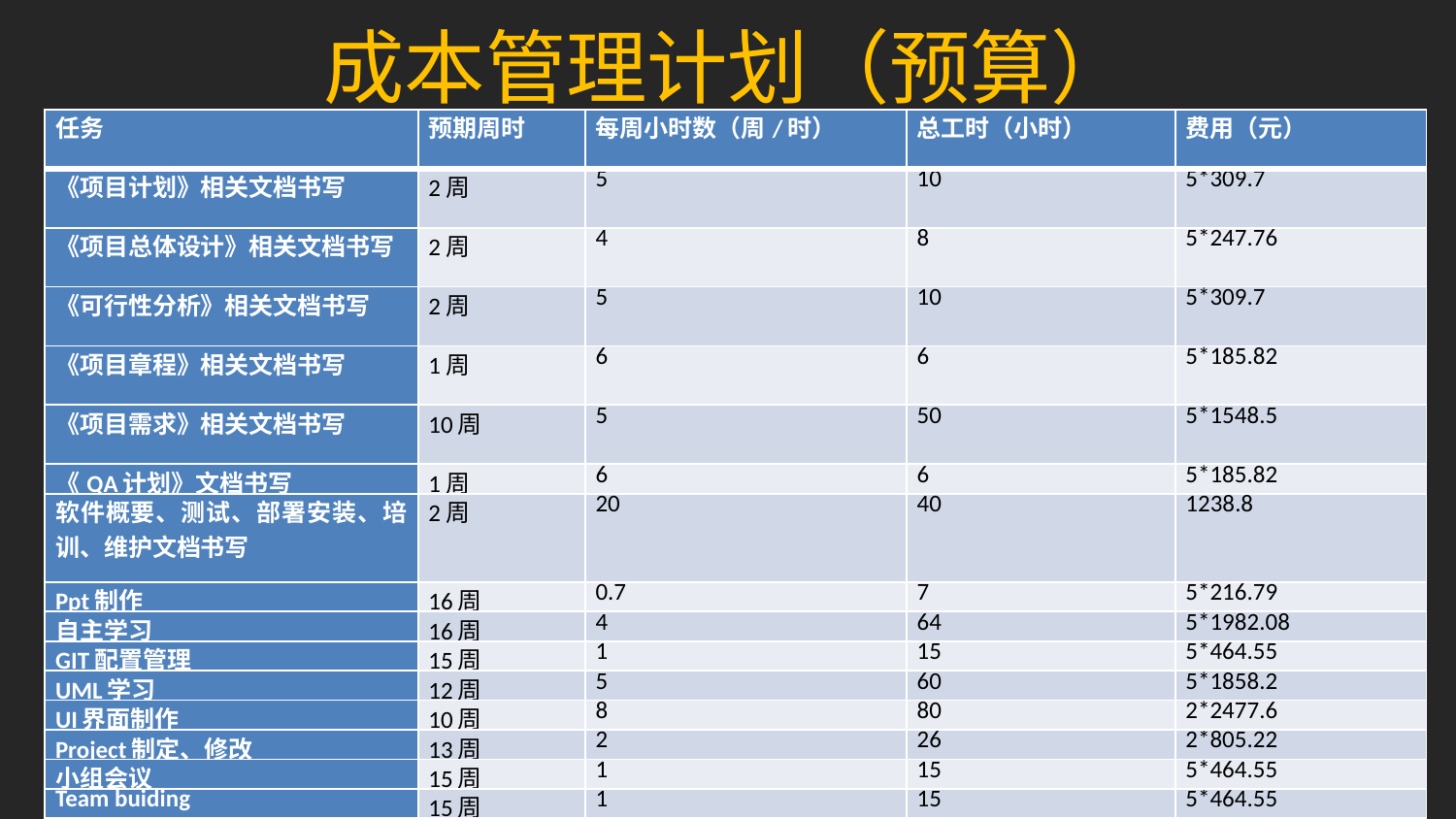

成本管理计划（预算）
| 任务 | 预期周时 | 每周小时数（周/时） | 总工时（小时） | 费用（元） |
| --- | --- | --- | --- | --- |
| 《项目计划》相关文档书写 | 2周 | 5 | 10 | 5\*309.7 |
| 《项目总体设计》相关文档书写 | 2周 | 4 | 8 | 5\*247.76 |
| 《可行性分析》相关文档书写 | 2周 | 5 | 10 | 5\*309.7 |
| 《项目章程》相关文档书写 | 1周 | 6 | 6 | 5\*185.82 |
| 《项目需求》相关文档书写 | 10周 | 5 | 50 | 5\*1548.5 |
| 《QA计划》文档书写 | 1周 | 6 | 6 | 5\*185.82 |
| 软件概要、测试、部署安装、培训、维护文档书写 | 2周 | 20 | 40 | 1238.8 |
| Ppt制作 | 16周 | 0.7 | 7 | 5\*216.79 |
| 自主学习 | 16周 | 4 | 64 | 5\*1982.08 |
| GIT配置管理 | 15周 | 1 | 15 | 5\*464.55 |
| UML学习 | 12周 | 5 | 60 | 5\*1858.2 |
| UI界面制作 | 10周 | 8 | 80 | 2\*2477.6 |
| Project制定、修改 | 13周 | 2 | 26 | 2\*805.22 |
| 小组会议 | 15周 | 1 | 15 | 5\*464.55 |
| Team buiding | 15周 | 1 | 15 | 5\*464.55 |
由每小时30.97元计算，小组一共有五个成员，总计为48994.54元（根据project更改）